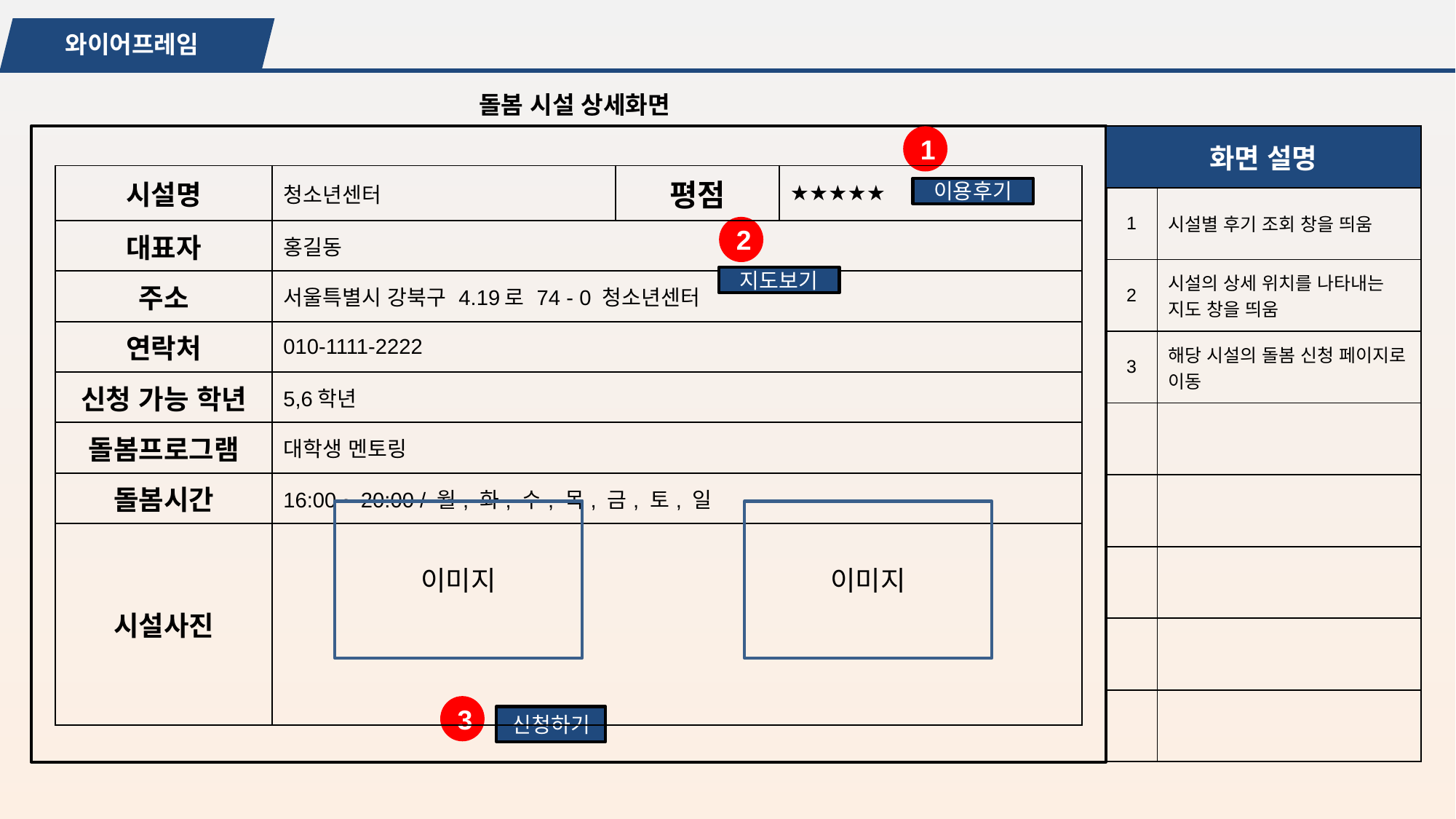

와이어프레임

돌봄 시설 상세화면
| 화면 설명 |  |
| --- | --- |
| 1 | 시설별 후기 조회 창을 띄움 |
| 2 | 시설의 상세 위치를 나타내는 지도 창을 띄움 |
| 3 | 해당 시설의 돌봄 신청 페이지로 이동 |
|  |  |
|  |  |
|  |  |
|  |  |
|  |  |

1
| 시설명 | 청소년센터 | 평점 | ★★★★★ |
| --- | --- | --- | --- |
| 대표자 | 홍길동 |  |  |
| 주소 | 서울특별시 강북구 4.19로 74 - 0 청소년센터 |  |  |
| 연락처 | 010-1111-2222 |  |  |
| 신청 가능 학년 | 5,6학년 |  |  |
| 돌봄프로그램 | 대학생 멘토링 |  |  |
| 돌봄시간 | 16:00 ~ 20:00 / 월, 화, 수, 목, 금, 토, 일 |  |  |
| 시설사진 |  |  |  |
이용후기
2
지도보기
이미지
이미지
3
신청하기